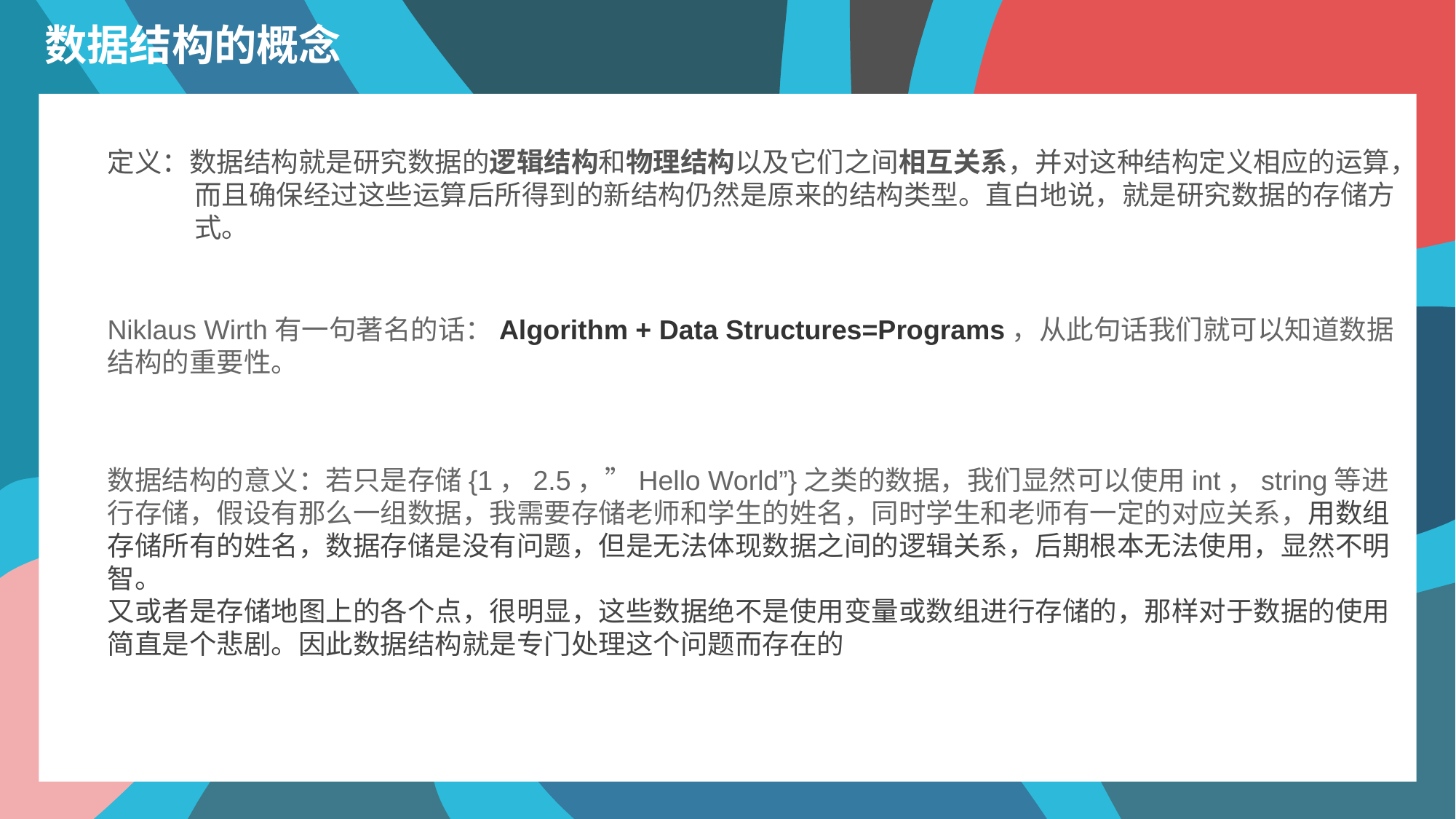

数据结构的概念
定义：数据结构就是研究数据的逻辑结构和物理结构以及它们之间相互关系，并对这种结构定义相应的运算，
             而且确保经过这些运算后所得到的新结构仍然是原来的结构类型。直白地说，就是研究数据的存储方
             式。
Niklaus Wirth有一句著名的话：Algorithm + Data Structures=Programs，从此句话我们就可以知道数据结构的重要性。
数据结构的意义：若只是存储{1，2.5，”Hello World”}之类的数据，我们显然可以使用int，string等进行存储，假设有那么一组数据，我需要存储老师和学生的姓名，同时学生和老师有一定的对应关系，用数组存储所有的姓名，数据存储是没有问题，但是无法体现数据之间的逻辑关系，后期根本无法使用，显然不明智。
又或者是存储地图上的各个点，很明显，这些数据绝不是使用变量或数组进行存储的，那样对于数据的使用简直是个悲剧。因此数据结构就是专门处理这个问题而存在的